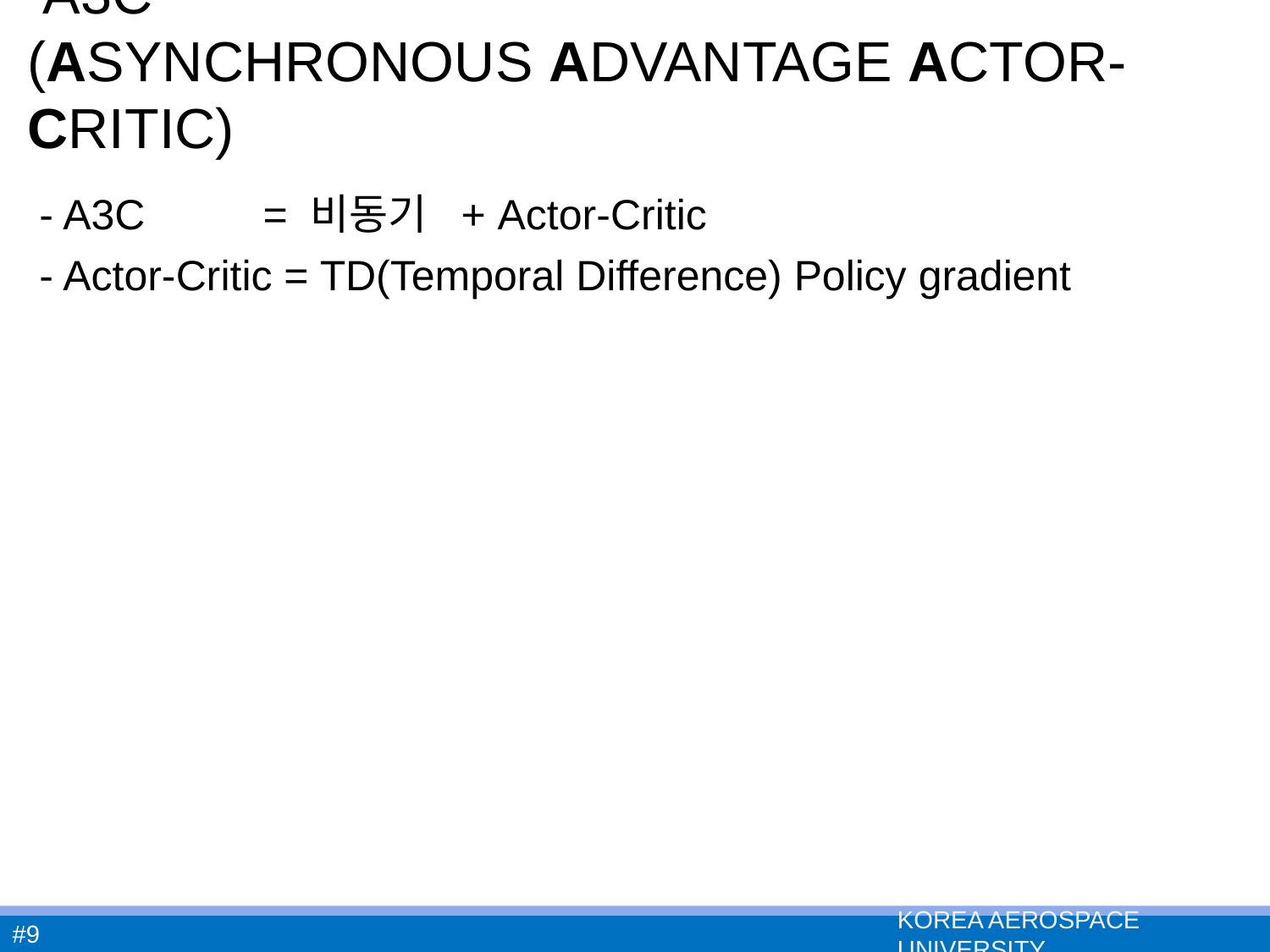

# A3C (Asynchronous Advantage Actor-Critic)

 - A3C          = 비동기  + Actor-Critic
 - Actor-Critic = TD(Temporal Difference) Policy gradient
#9